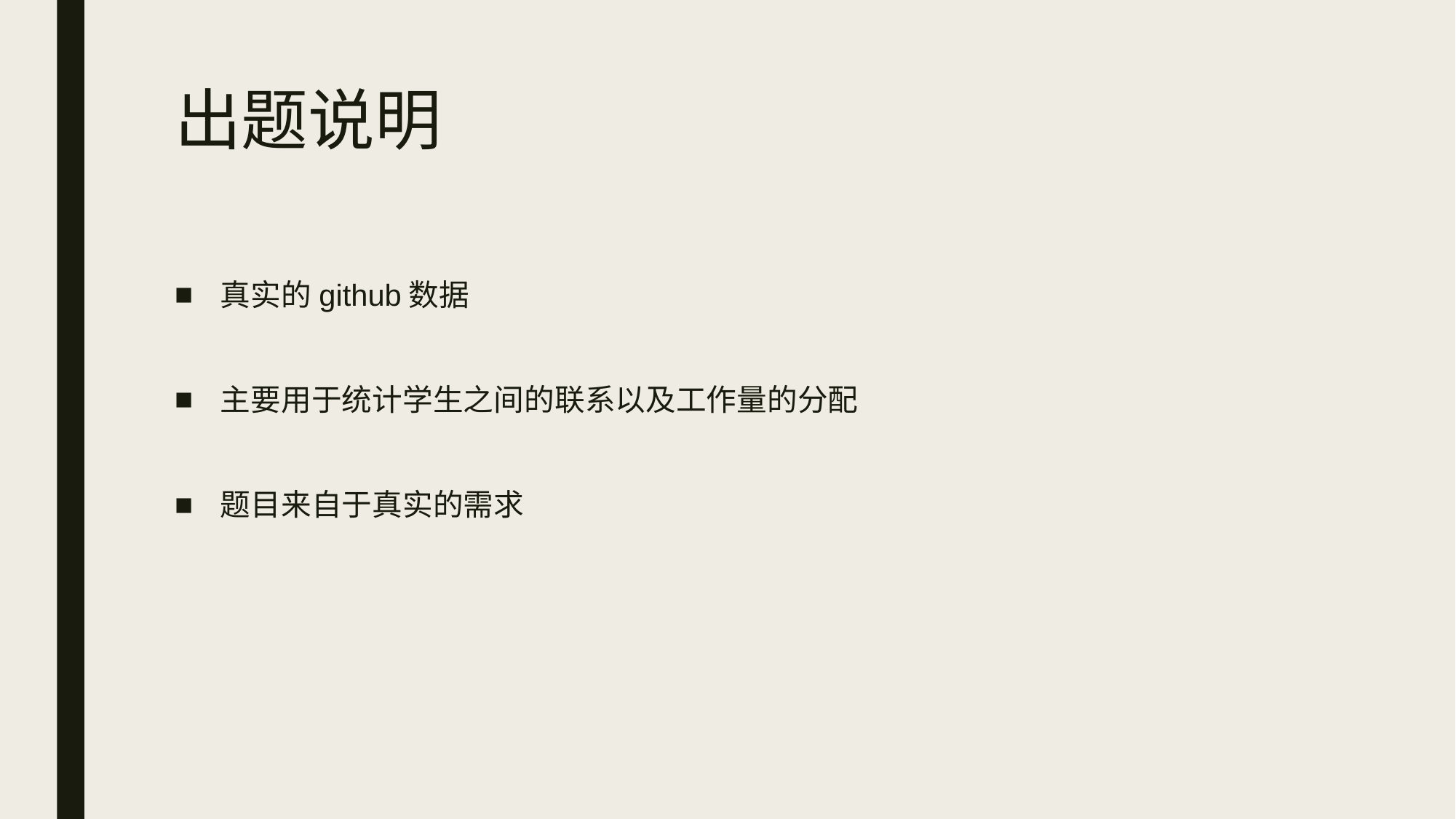

# 出题说明
真实的github数据

主要用于统计学生之间的联系以及工作量的分配

题目来自于真实的需求